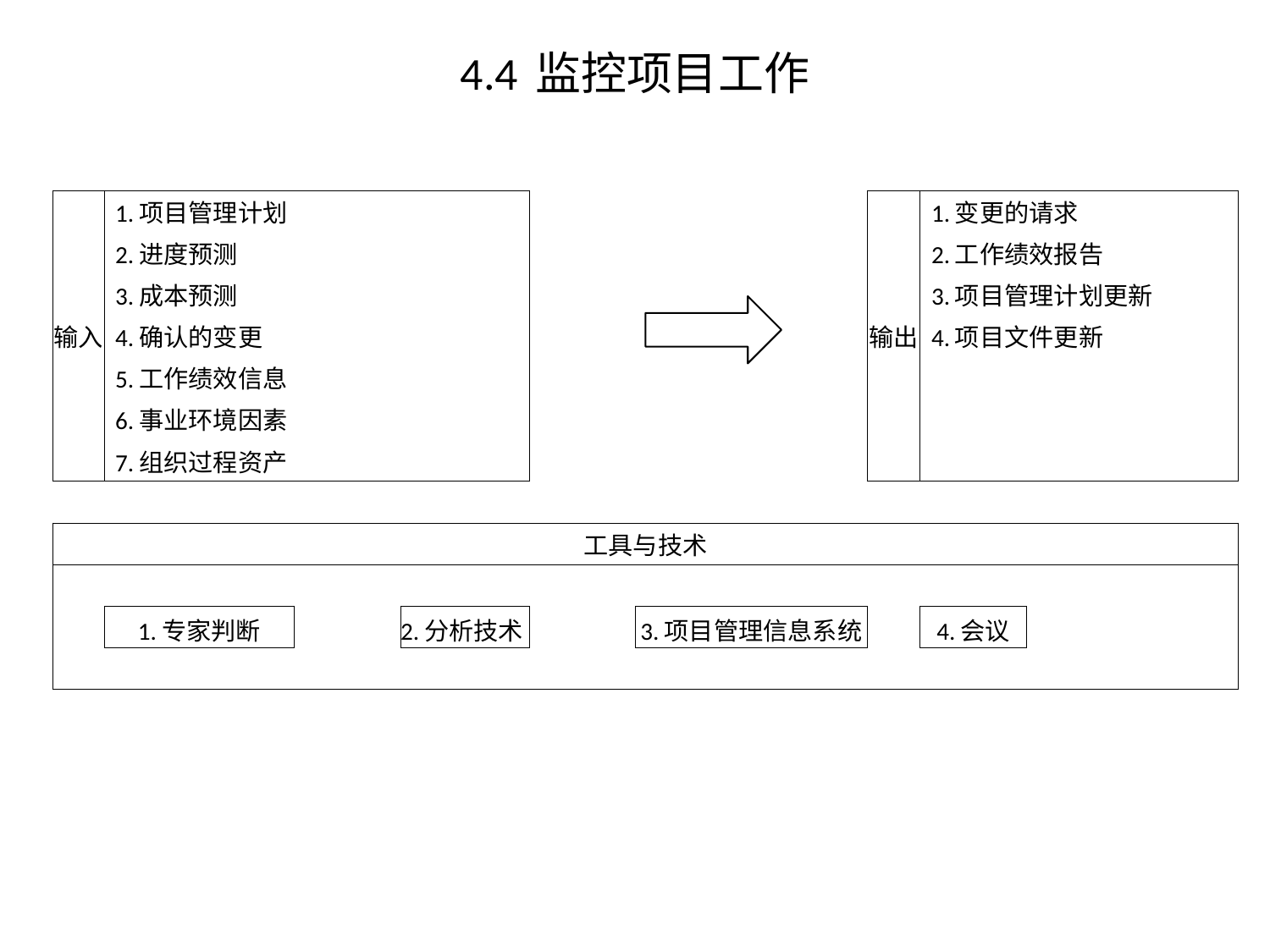

# 4.4 监控项目工作
| 输入 | 1.项目管理计划 |  |  |  |  | 输出 | 1.变更的请求 |  |  |
| --- | --- | --- | --- | --- | --- | --- | --- | --- | --- |
|  | 2.进度预测 |  |  |  |  |  | 2.工作绩效报告 |  |  |
|  | 3.成本预测 |  |  |  |  |  | 3.项目管理计划更新 |  |  |
|  | 4.确认的变更 |  |  |  |  |  | 4.项目文件更新 |  |  |
|  | 5.工作绩效信息 |  |  |  |  |  |  |  |  |
|  | 6.事业环境因素 |  |  |  |  |  |  |  |  |
|  | 7.组织过程资产 |  |  |  |  |  |  |  |  |
|  |  |  |  |  |  |  |  |  |  |
| 工具与技术 |  |  |  |  |  |  |  |  |  |
|  |  |  |  |  |  |  |  |  |  |
|  | 1.专家判断 |  | 2.分析技术 |  | 3.项目管理信息系统 |  | 4.会议 |  |  |
|  |  |  |  |  |  |  |  |  |  |